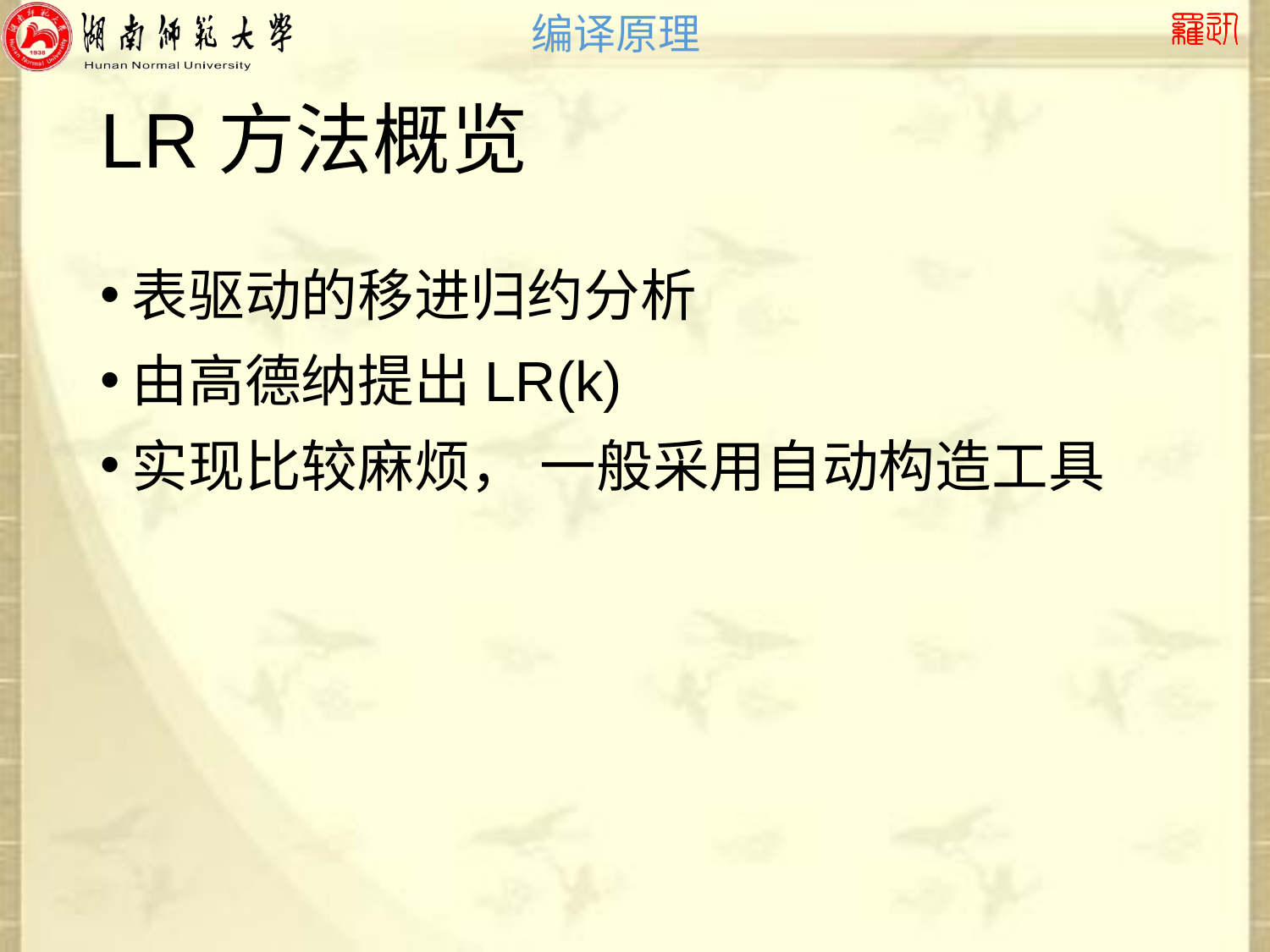

# LR方法概览
表驱动的移进归约分析
由高德纳提出LR(k)
实现比较麻烦， 一般采用自动构造工具